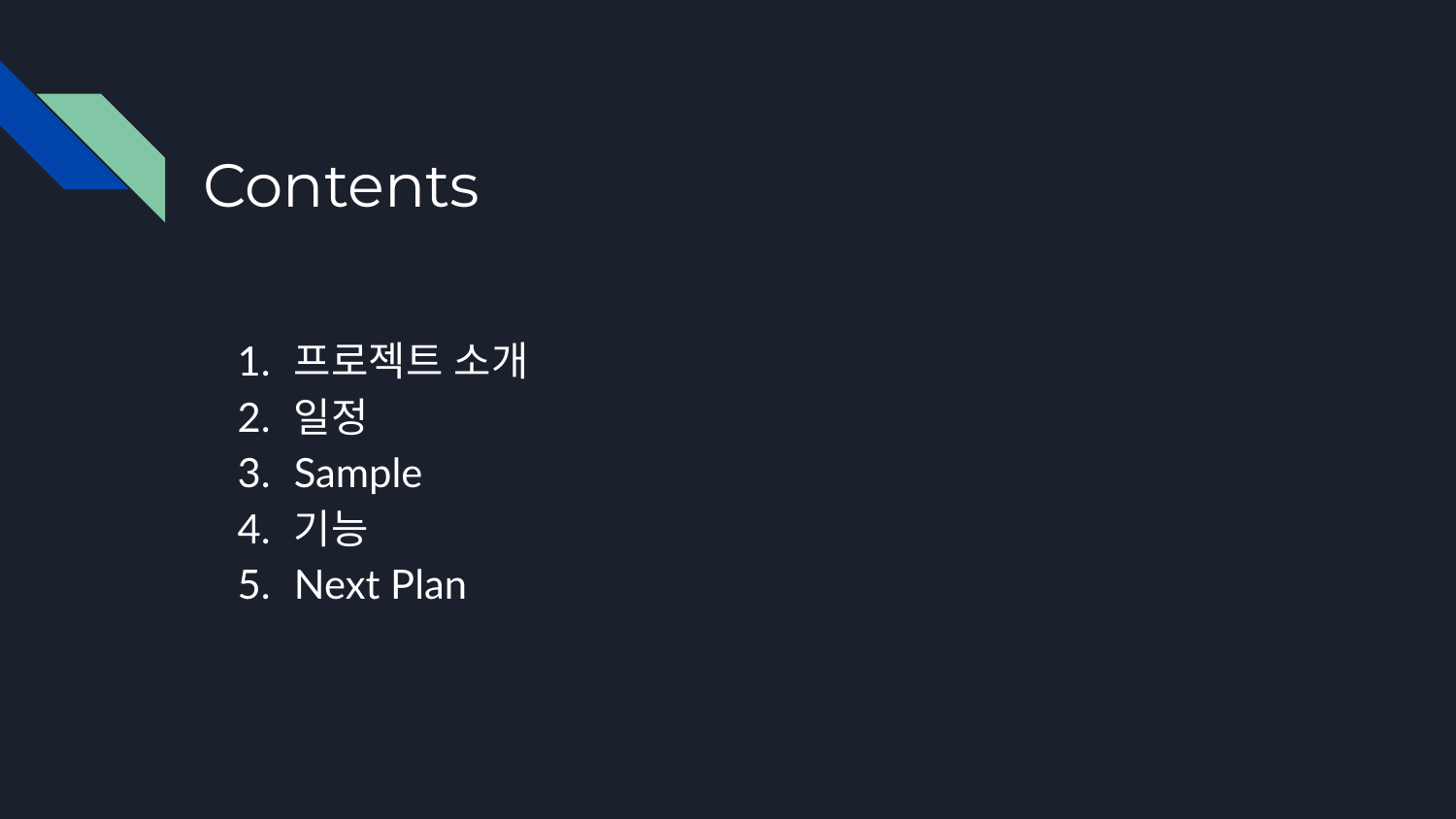

# Contents
프로젝트 소개
일정
Sample
기능
Next Plan